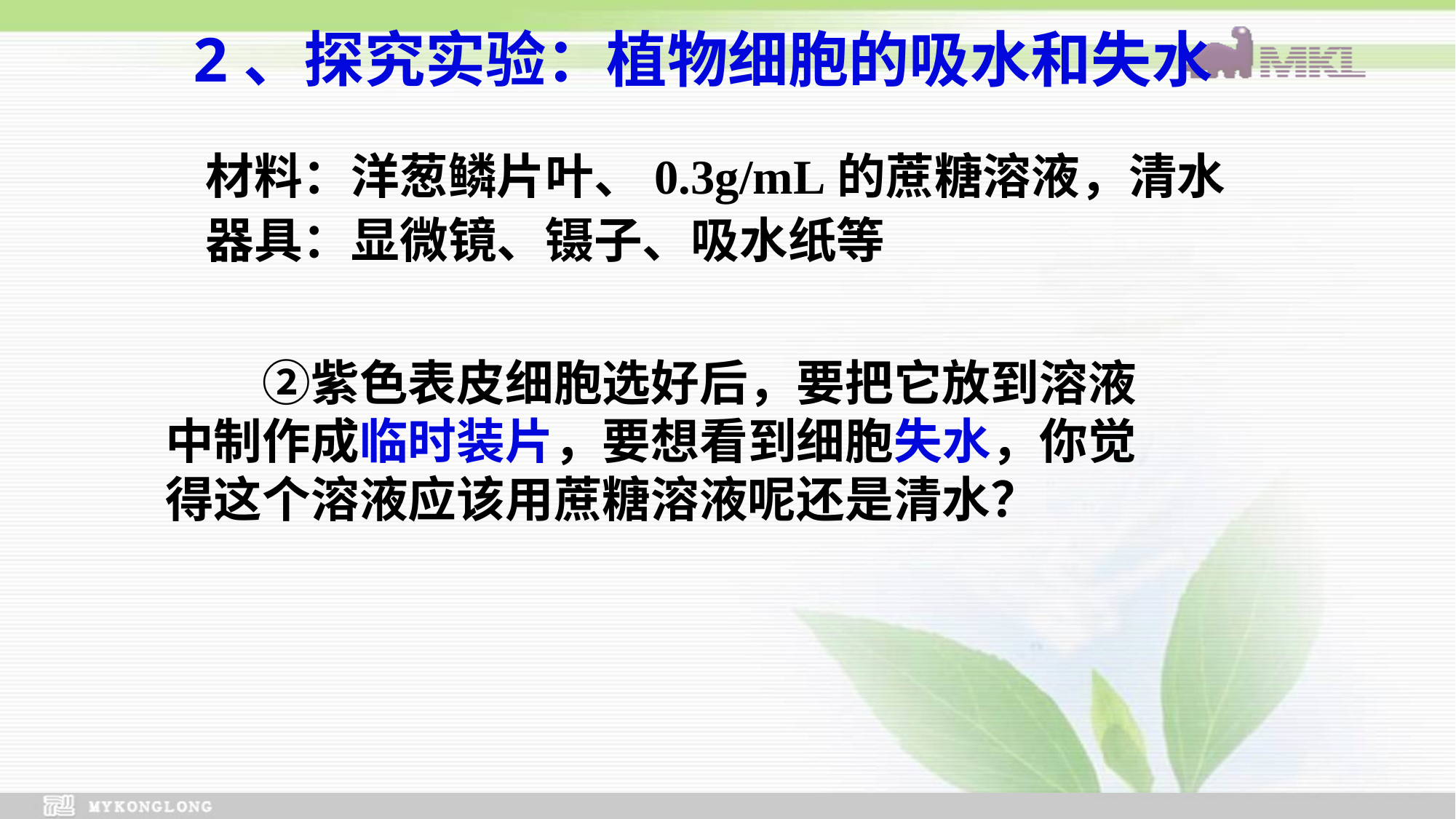

2、探究实验：植物细胞的吸水和失水
材料：洋葱鳞片叶、0.3g/mL的蔗糖溶液，清水
器具：显微镜、镊子、吸水纸等
　　②紫色表皮细胞选好后，要把它放到溶液中制作成临时装片，要想看到细胞失水，你觉得这个溶液应该用蔗糖溶液呢还是清水？